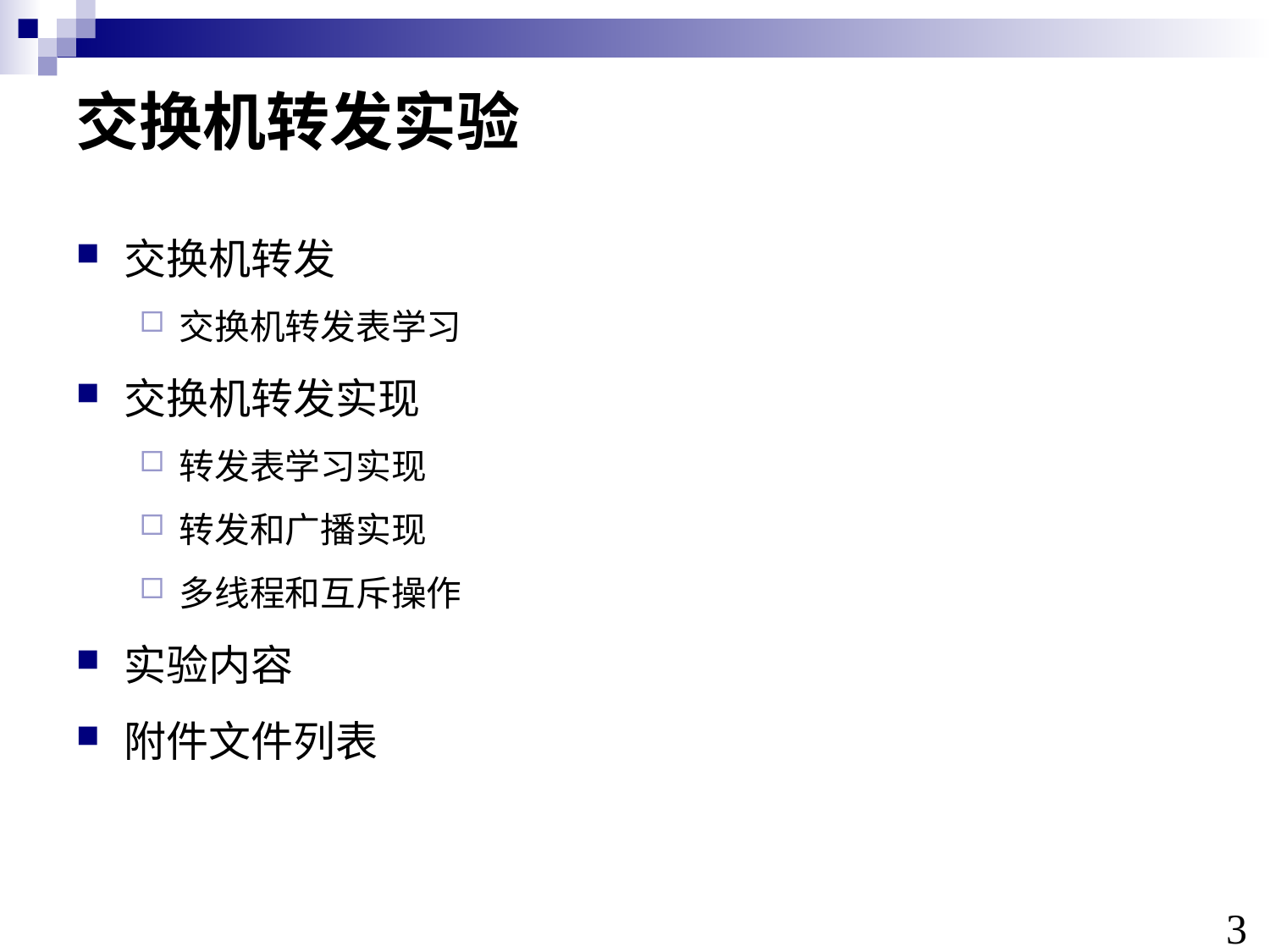

# 交换机转发实验
交换机转发
交换机转发表学习
交换机转发实现
转发表学习实现
转发和广播实现
多线程和互斥操作
实验内容
附件文件列表
35